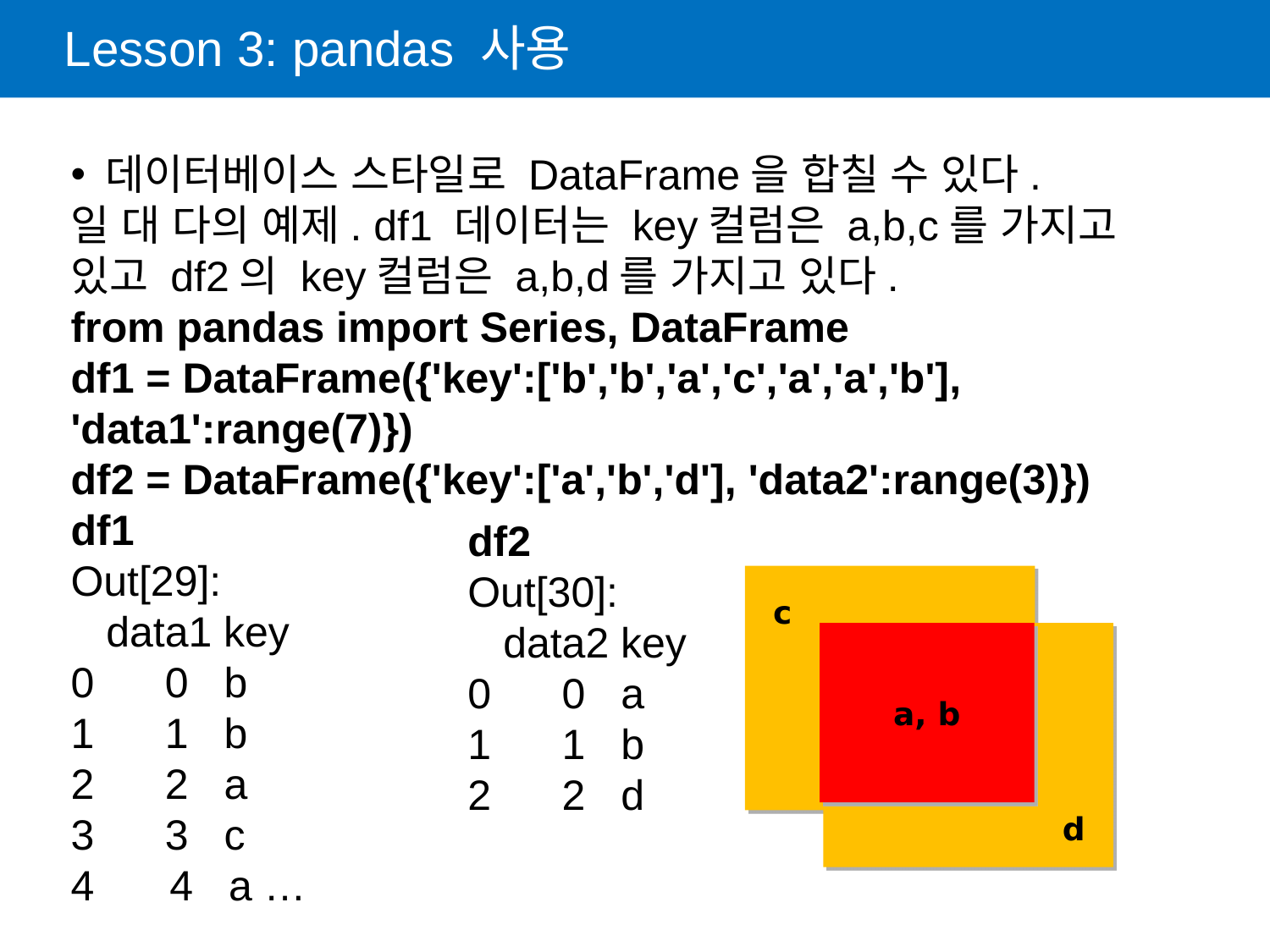

# Lesson 3: pandas 사용
 데이터베이스 스타일로 DataFrame을 합칠 수 있다.
일 대 다의 예제. df1 데이터는 key컬럼은 a,b,c를 가지고 있고 df2의 key컬럼은 a,b,d를 가지고 있다.
from pandas import Series, DataFrame
df1 = DataFrame({'key':['b','b','a','c','a','a','b'], 'data1':range(7)})
df2 = DataFrame({'key':['a','b','d'], 'data2':range(3)})
df1
Out[29]:
   data1 key
0      0   b
1      1   b
2      2   a
3      3   c
   4   a …

df2
Out[30]:
   data2 key
0      0   a
1      1   b
2      2   d

c
a, b

a, b

d